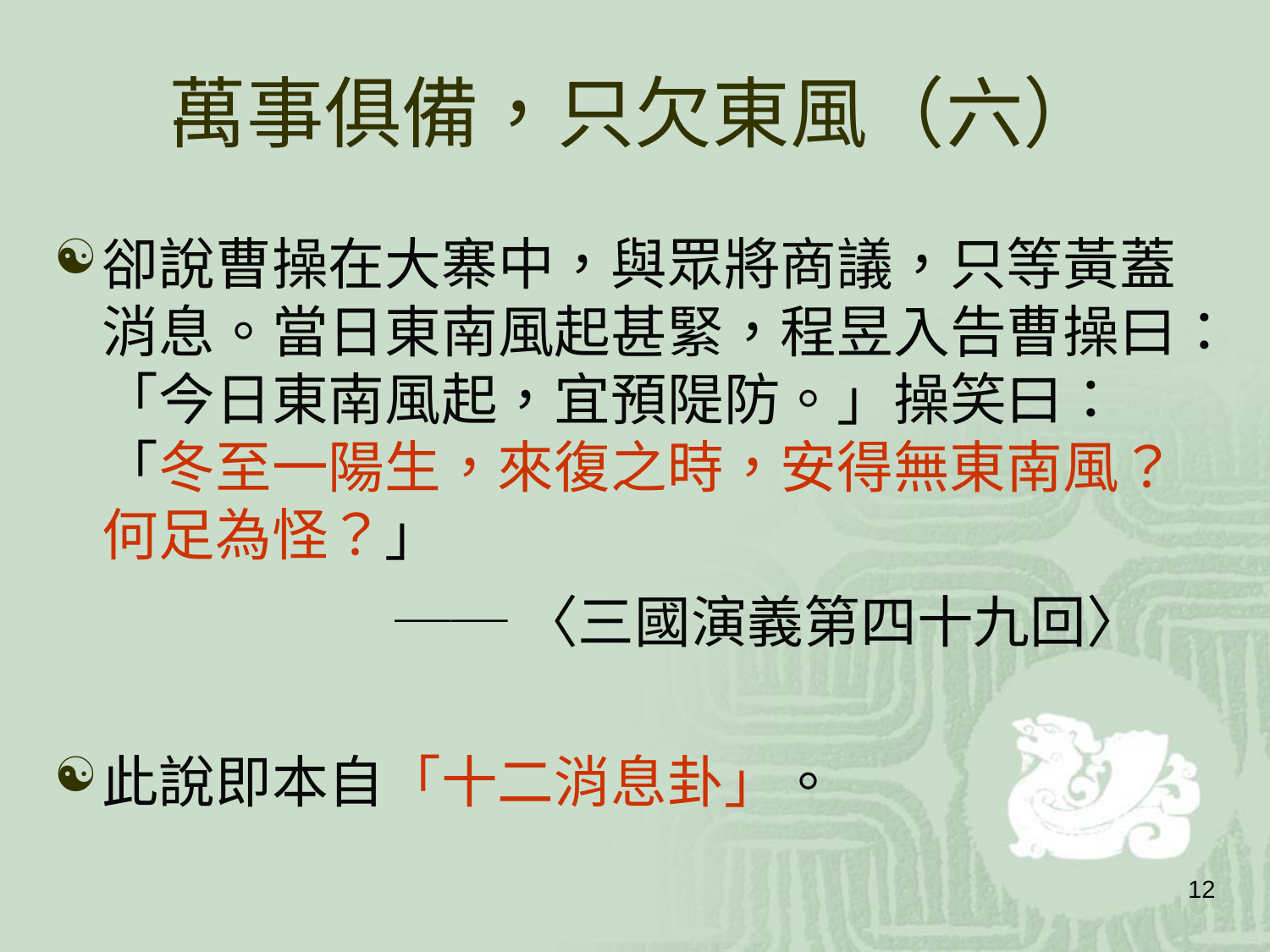

# 萬事俱備，只欠東風（六）
卻說曹操在大寨中，與眾將商議，只等黃蓋消息。當日東南風起甚緊，程昱入告曹操曰：「今日東南風起，宜預隄防。」操笑曰：「冬至一陽生，來復之時，安得無東南風？何足為怪？」
                        ──〈三國演義第四十九回〉

此說即本自「十二消息卦」。
12